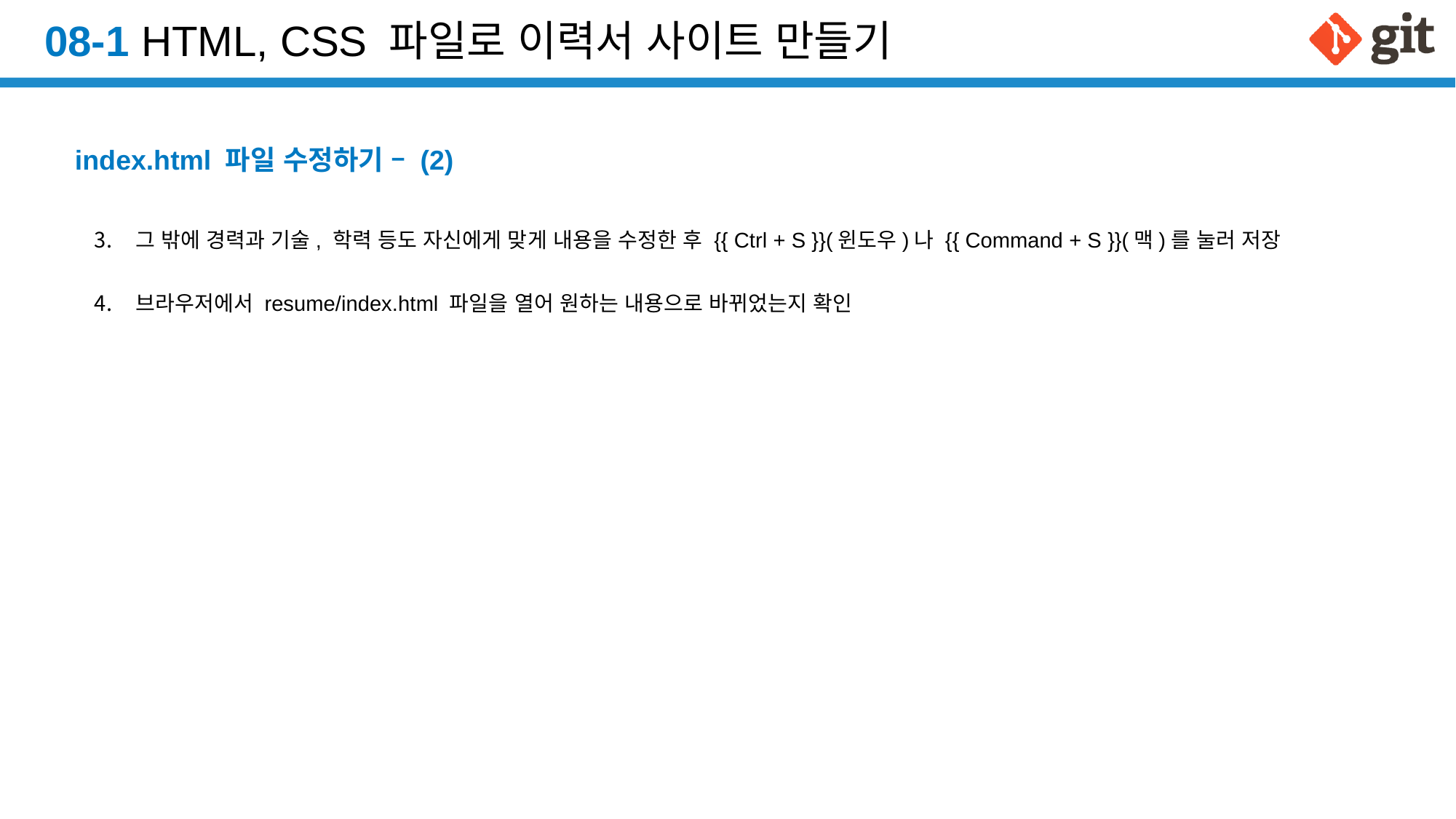

# 08-1 HTML, CSS 파일로 이력서 사이트 만들기
index.html 파일 수정하기 – (2)
그 밖에 경력과 기술, 학력 등도 자신에게 맞게 내용을 수정한 후 {{ Ctrl + S }}(윈도우)나 {{ Command + S }}(맥)를 눌러 저장
브라우저에서 resume/index.html 파일을 열어 원하는 내용으로 바뀌었는지 확인